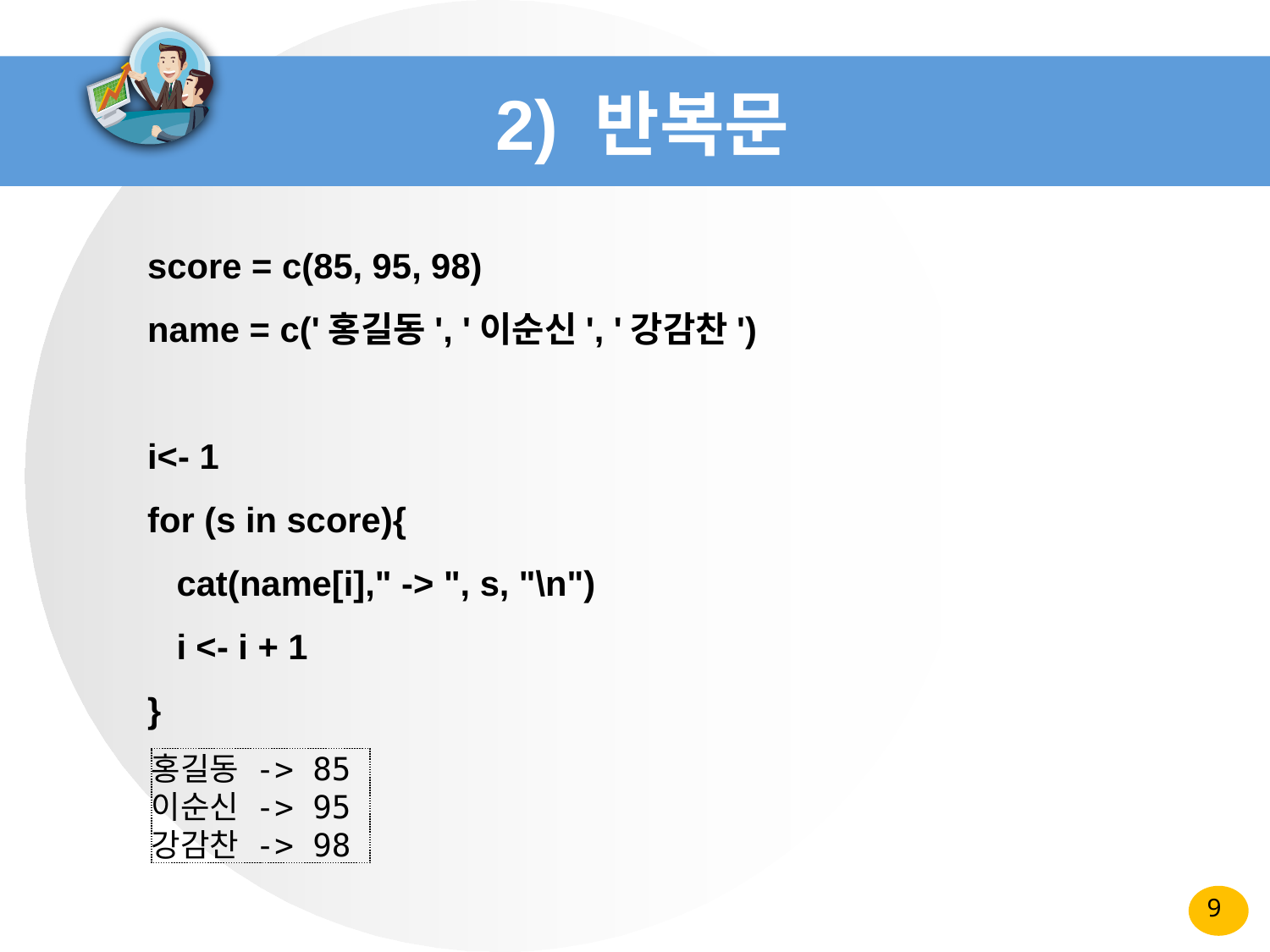

# 2) 반복문
score = c(85, 95, 98)
name = c('홍길동', '이순신', '강감찬')

i<- 1
for (s in score){
   cat(name[i]," -> ", s, "\n")
   i <- i + 1
}
홍길동 -> 85
이순신 -> 95
강감찬 -> 98
9